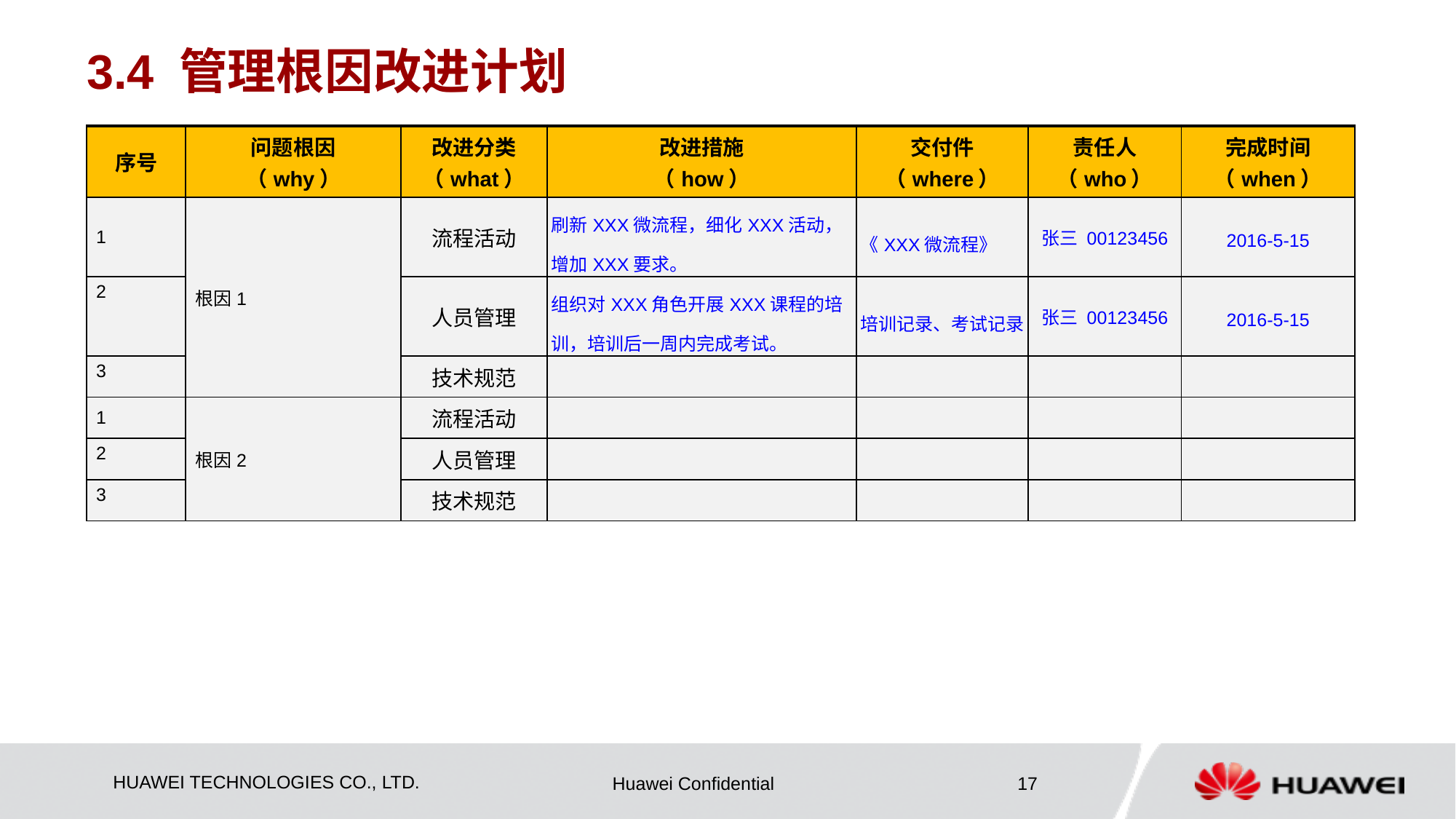

# 3.4 管理根因改进计划
| 序号 | 问题根因 （why） | 改进分类 （what） | 改进措施 （how） | 交付件 （where） | 责任人 （who） | 完成时间（when） |
| --- | --- | --- | --- | --- | --- | --- |
| 1 | 根因1 | 流程活动 | 刷新XXX微流程，细化XXX活动，增加XXX要求。 | 《XXX微流程》 | 张三 00123456 | 2016-5-15 |
| 2 |  | 人员管理 | 组织对XXX角色开展XXX课程的培训，培训后一周内完成考试。 | 培训记录、考试记录 | 张三 00123456 | 2016-5-15 |
| 3 |  | 技术规范 |  |  |  |  |
| 1 | 根因2 | 流程活动 |  |  |  |  |
| 2 |  | 人员管理 |  |  |  |  |
| 3 |  | 技术规范 |  |  |  |  |